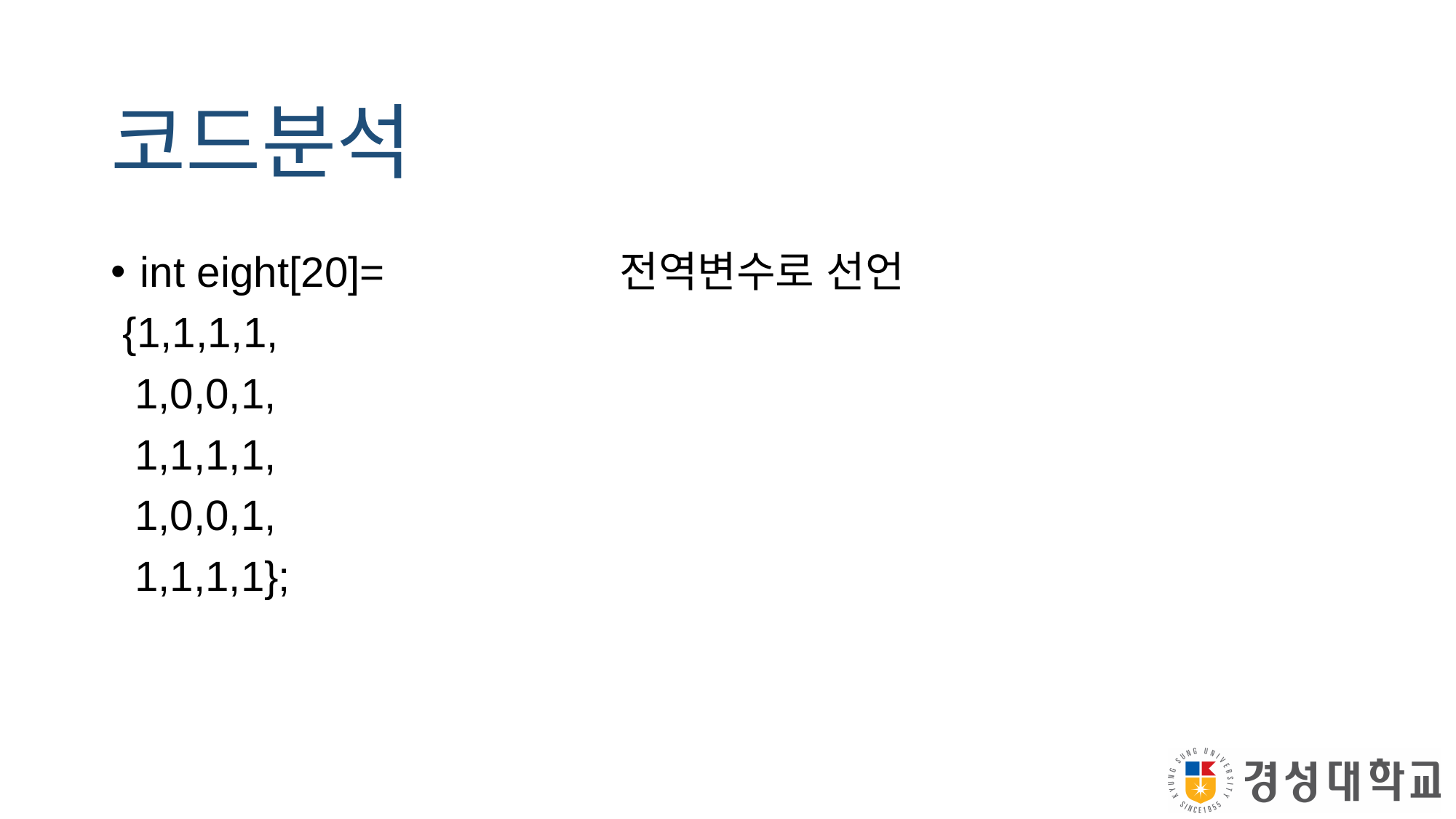

코드분석
int eight[20]=                   전역변수로 선언
 {1,1,1,1,
  1,0,0,1,
  1,1,1,1,
  1,0,0,1,
  1,1,1,1};